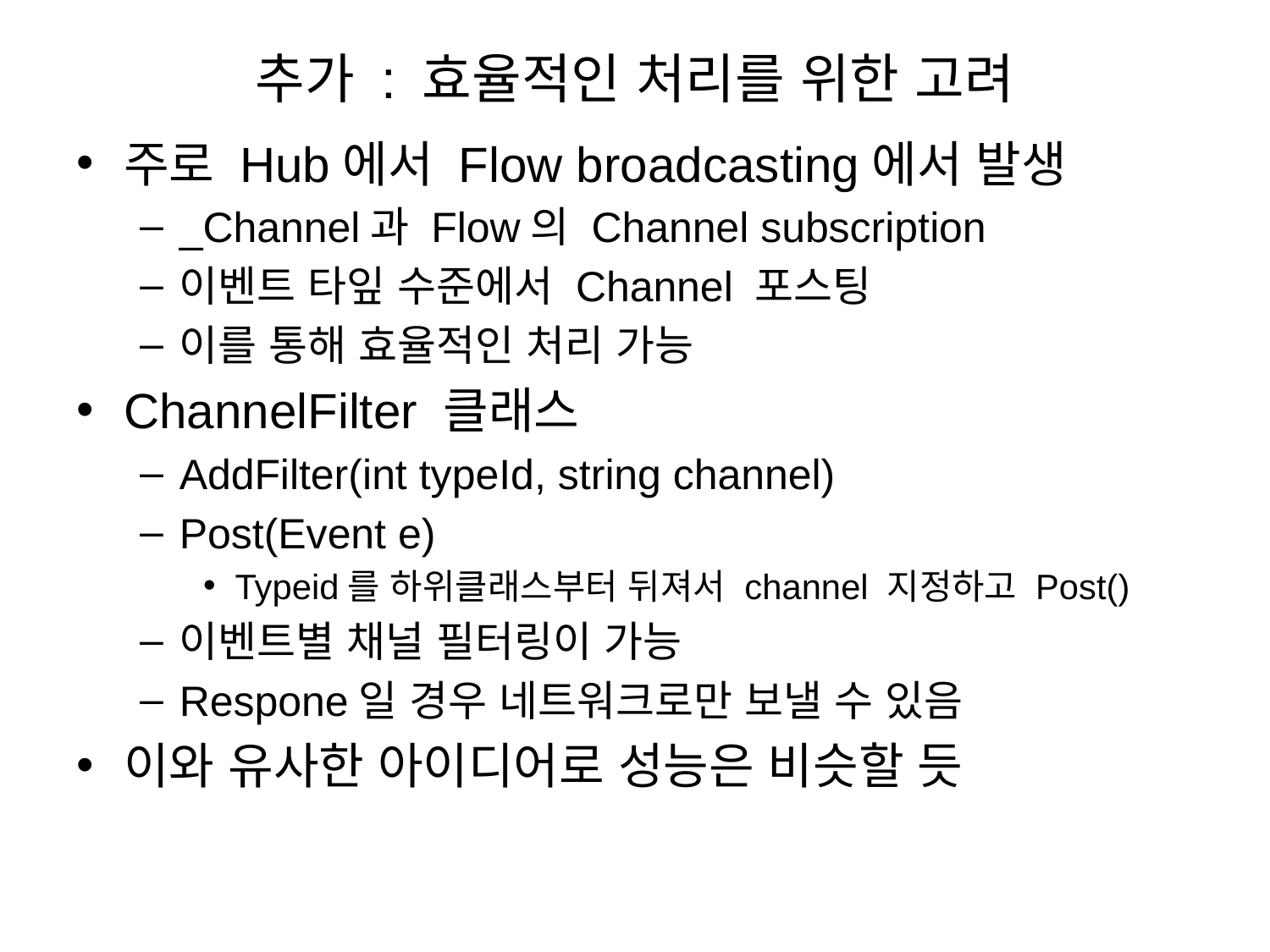

# 추가 : 효율적인 처리를 위한 고려
주로 Hub에서 Flow broadcasting에서 발생
_Channel과 Flow의 Channel subscription
이벤트 타잎 수준에서 Channel 포스팅
이를 통해 효율적인 처리 가능
ChannelFilter 클래스
AddFilter(int typeId, string channel)
Post(Event e)
Typeid를 하위클래스부터 뒤져서 channel 지정하고 Post()
이벤트별 채널 필터링이 가능
Respone일 경우 네트워크로만 보낼 수 있음
이와 유사한 아이디어로 성능은 비슷할 듯